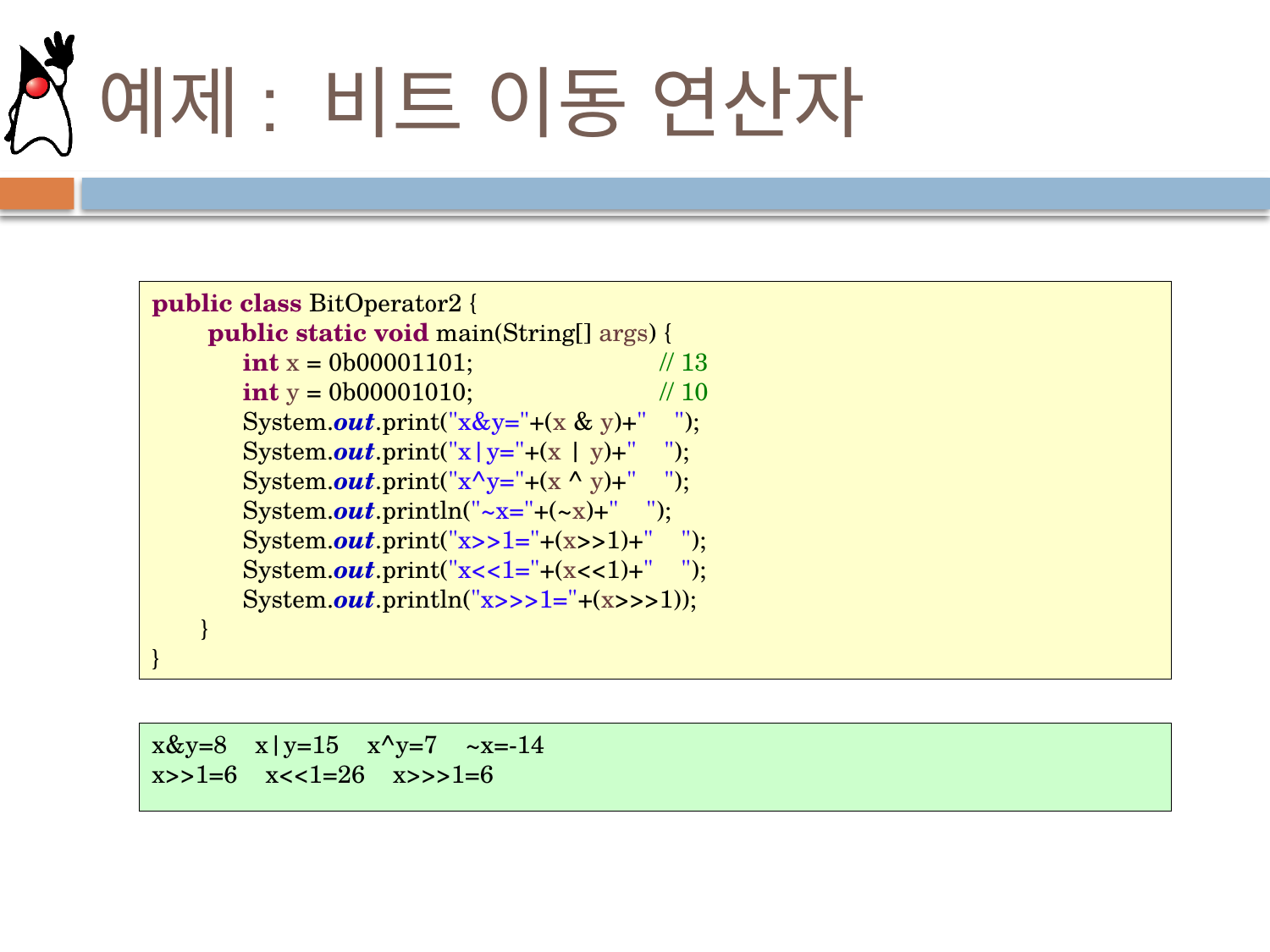

# 예제: 비트 이동 연산자
public class BitOperator2 {
        public static void main(String[] args) {
             int x = 0b00001101;		// 13
             int y = 0b00001010;		// 10
             System.out.print("x&y="+(x & y)+"    ");
             System.out.print("x|y="+(x | y)+"    ");
             System.out.print("x^y="+(x ^ y)+"    ");
             System.out.println("~x="+(~x)+"    ");
             System.out.print("x>>1="+(x>>1)+"    ");
             System.out.print("x<<1="+(x<<1)+"    ");
             System.out.println("x>>>1="+(x>>>1));
       }
}
x&y=8    x|y=15    x^y=7    ~x=-14
x>>1=6    x<<1=26    x>>>1=6